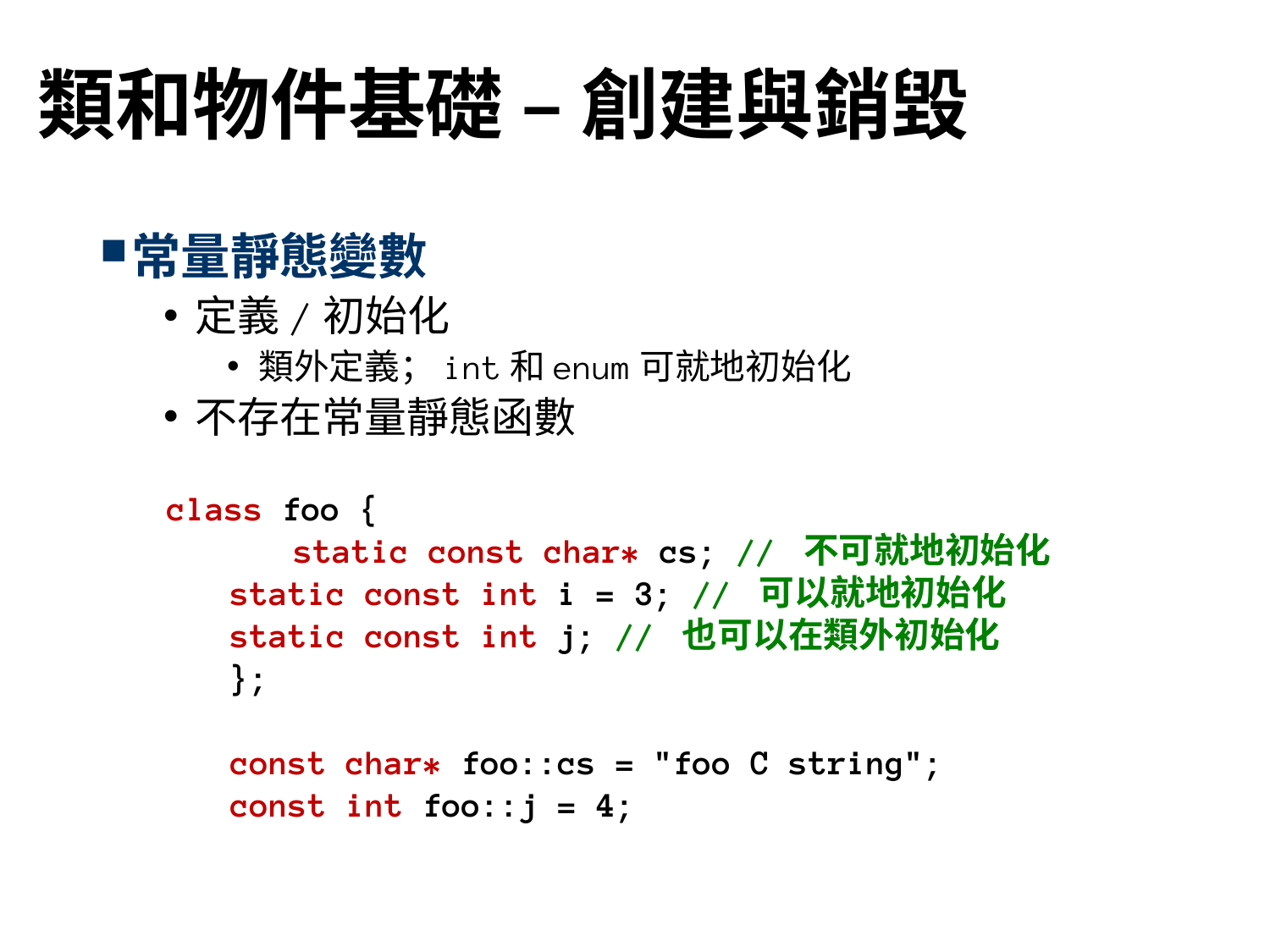

# 類和物件基礎 – 創建與銷毀
常量靜態變數
定義/初始化
類外定義；int和enum可就地初始化
不存在常量靜態函數
class foo {
	static const char* cs; // 不可就地初始化
static const int i = 3; // 可以就地初始化
static const int j; // 也可以在類外初始化
};

const char* foo::cs = "foo C string";
const int foo::j = 4;